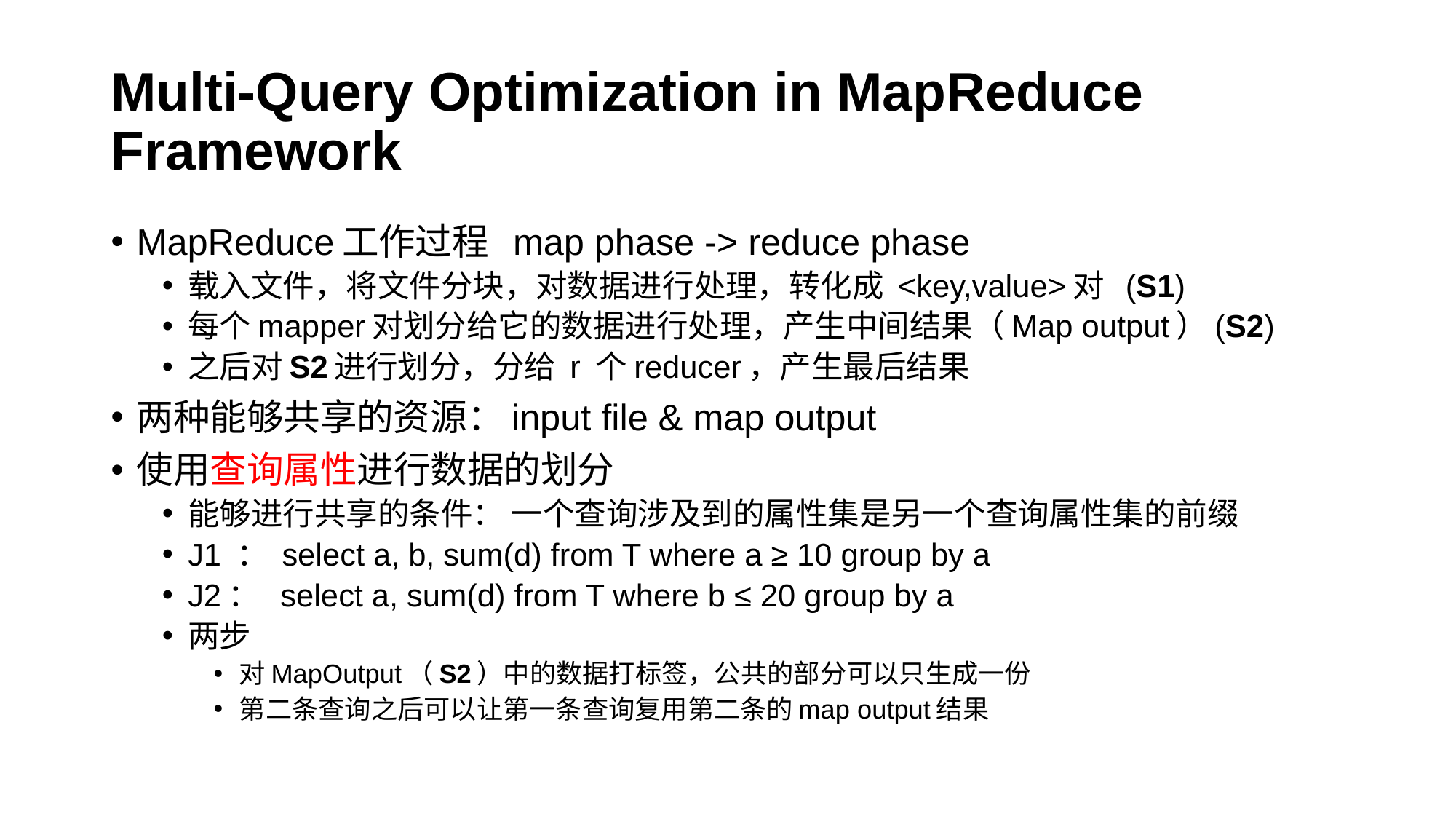

# Multi-Query Optimization in MapReduce Framework
MapReduce工作过程  map phase -> reduce phase
载入文件，将文件分块，对数据进行处理，转化成 <key,value>对  (S1)
每个mapper对划分给它的数据进行处理，产生中间结果（Map output）(S2)
之后对S2进行划分，分给 r 个reducer，产生最后结果
两种能够共享的资源：input file & map output
使用查询属性进行数据的划分
能够进行共享的条件： 一个查询涉及到的属性集是另一个查询属性集的前缀
J1 ： select a, b, sum(d) from T where a ≥ 10 group by a
J2：  select a, sum(d) from T where b ≤ 20 group by a
两步
对MapOutput（S2）中的数据打标签，公共的部分可以只生成一份
第二条查询之后可以让第一条查询复用第二条的map output结果